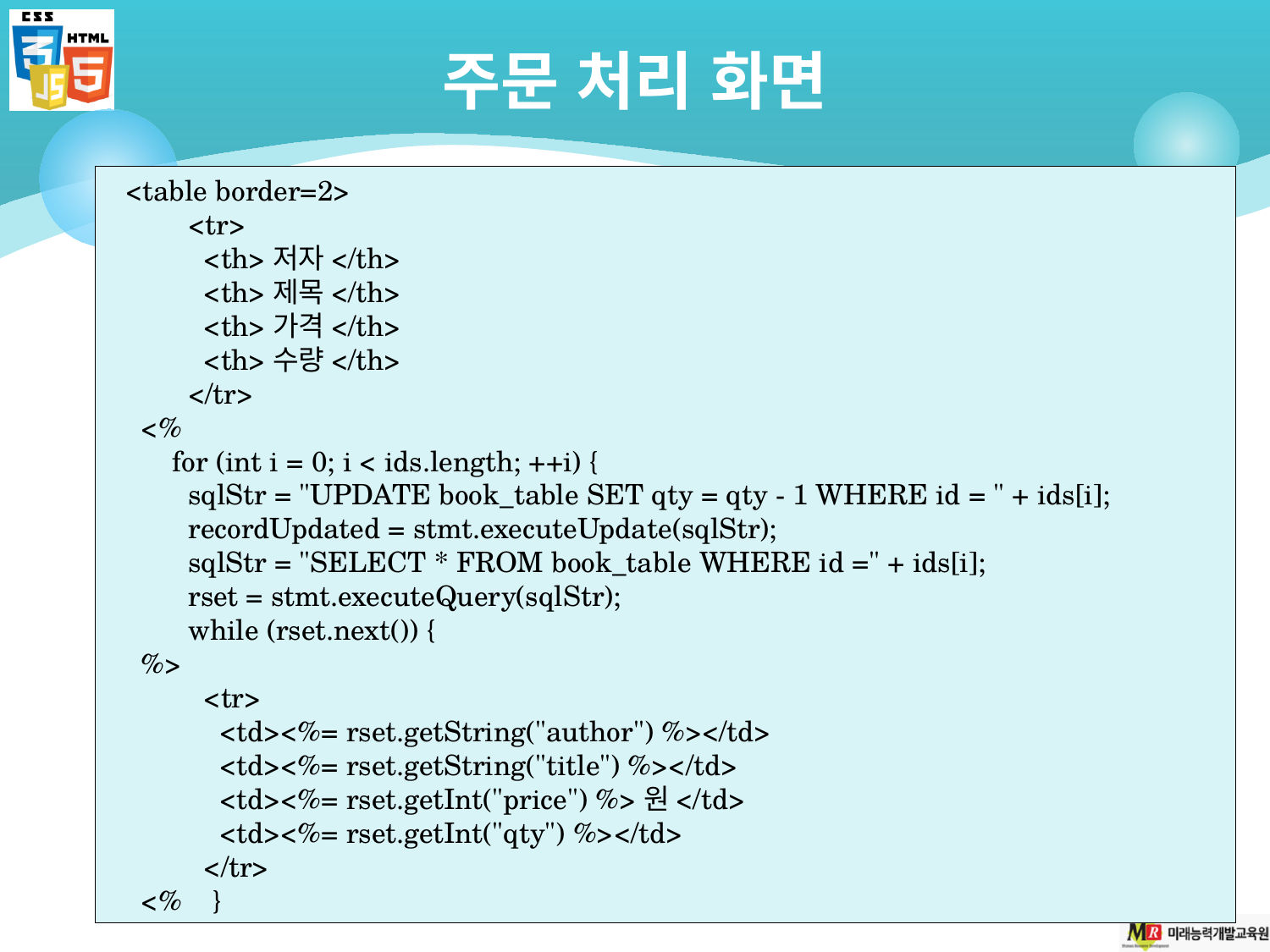

# 주문 처리 화면
<table border=2>
        <tr>
          <th>저자</th>
          <th>제목</th>
          <th>가격</th>
          <th>수량</th>
        </tr>
  <%
      for (int i = 0; i < ids.length; ++i) {
        sqlStr = "UPDATE book_table SET qty = qty - 1 WHERE id = " + ids[i];
        recordUpdated = stmt.executeUpdate(sqlStr);
        sqlStr = "SELECT * FROM book_table WHERE id =" + ids[i];
        rset = stmt.executeQuery(sqlStr);
        while (rset.next()) {
  %>
          <tr>
            <td><%= rset.getString("author") %></td>
            <td><%= rset.getString("title") %></td>
            <td><%= rset.getInt("price") %>원</td>
            <td><%= rset.getInt("qty") %></td>
          </tr>
  <%    }